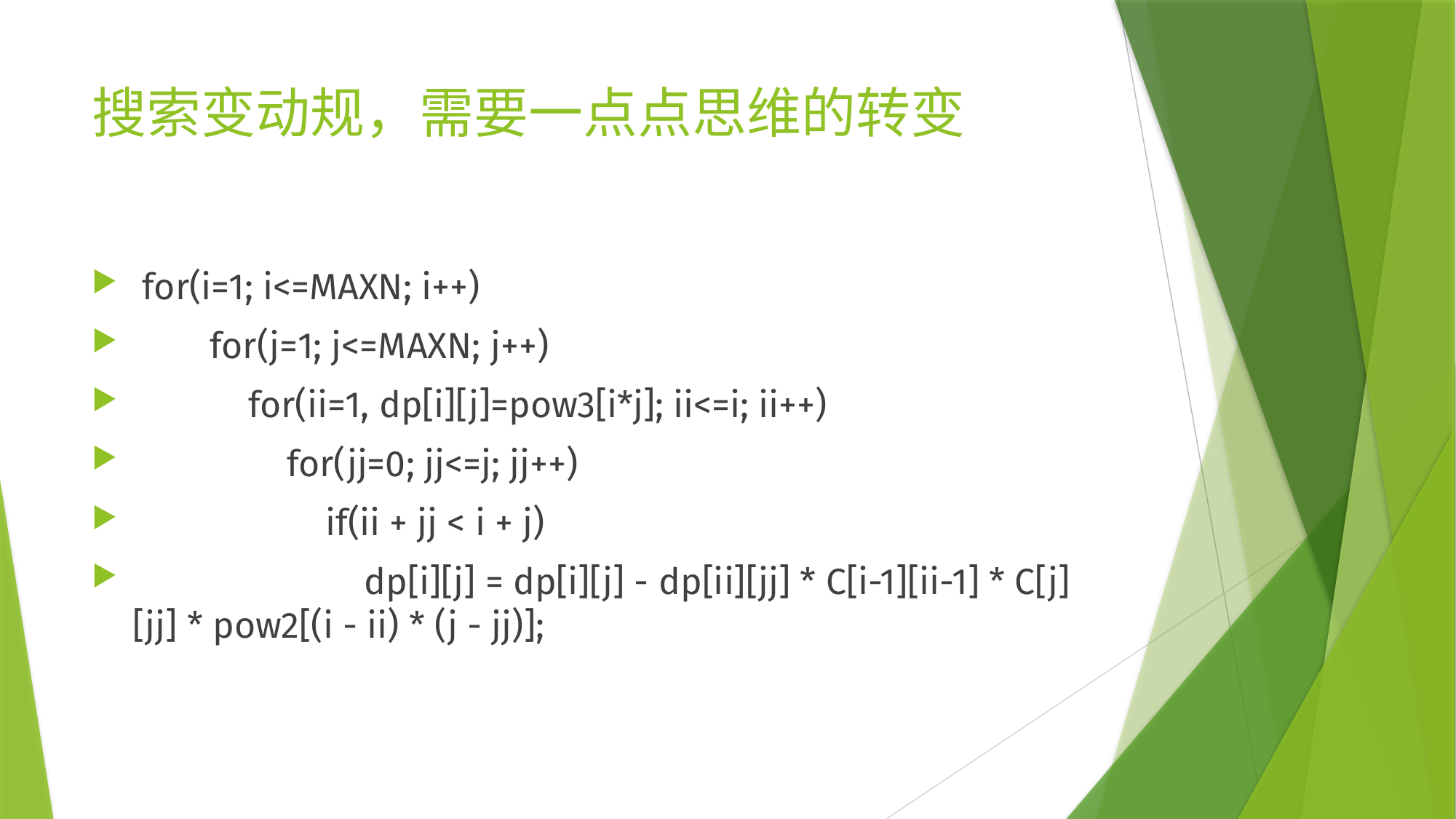

# 搜索变动规，需要一点点思维的转变
 for(i=1; i<=MAXN; i++)
        for(j=1; j<=MAXN; j++)
            for(ii=1, dp[i][j]=pow3[i*j]; ii<=i; ii++)
                for(jj=0; jj<=j; jj++)
                    if(ii + jj < i + j)
                        dp[i][j] = dp[i][j] - dp[ii][jj] * C[i-1][ii-1] * C[j][jj] * pow2[(i - ii) * (j - jj)];